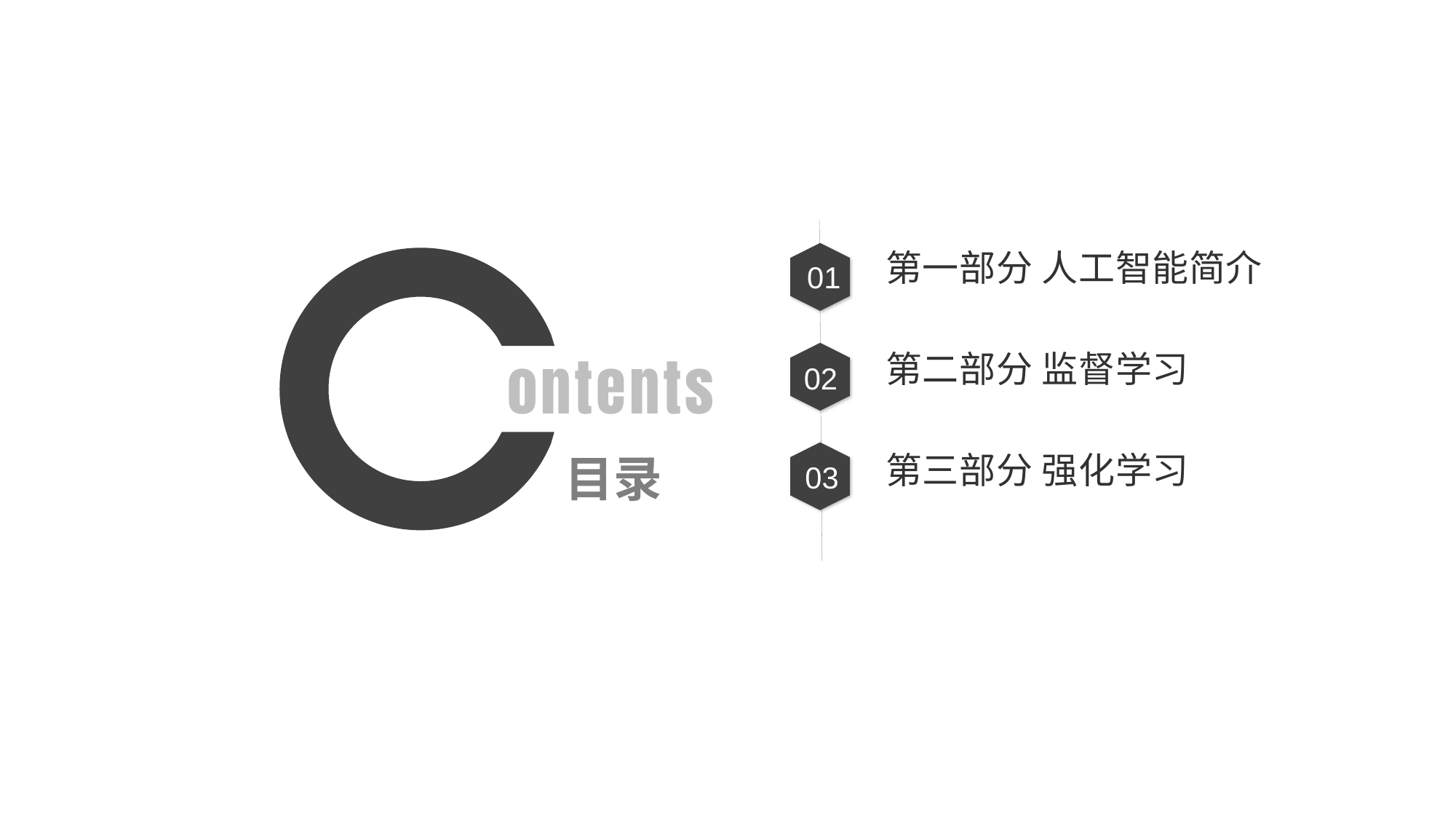

01

02

03
第一部分 人工智能简介

ontents
目录
第二部分 监督学习
第三部分 强化学习